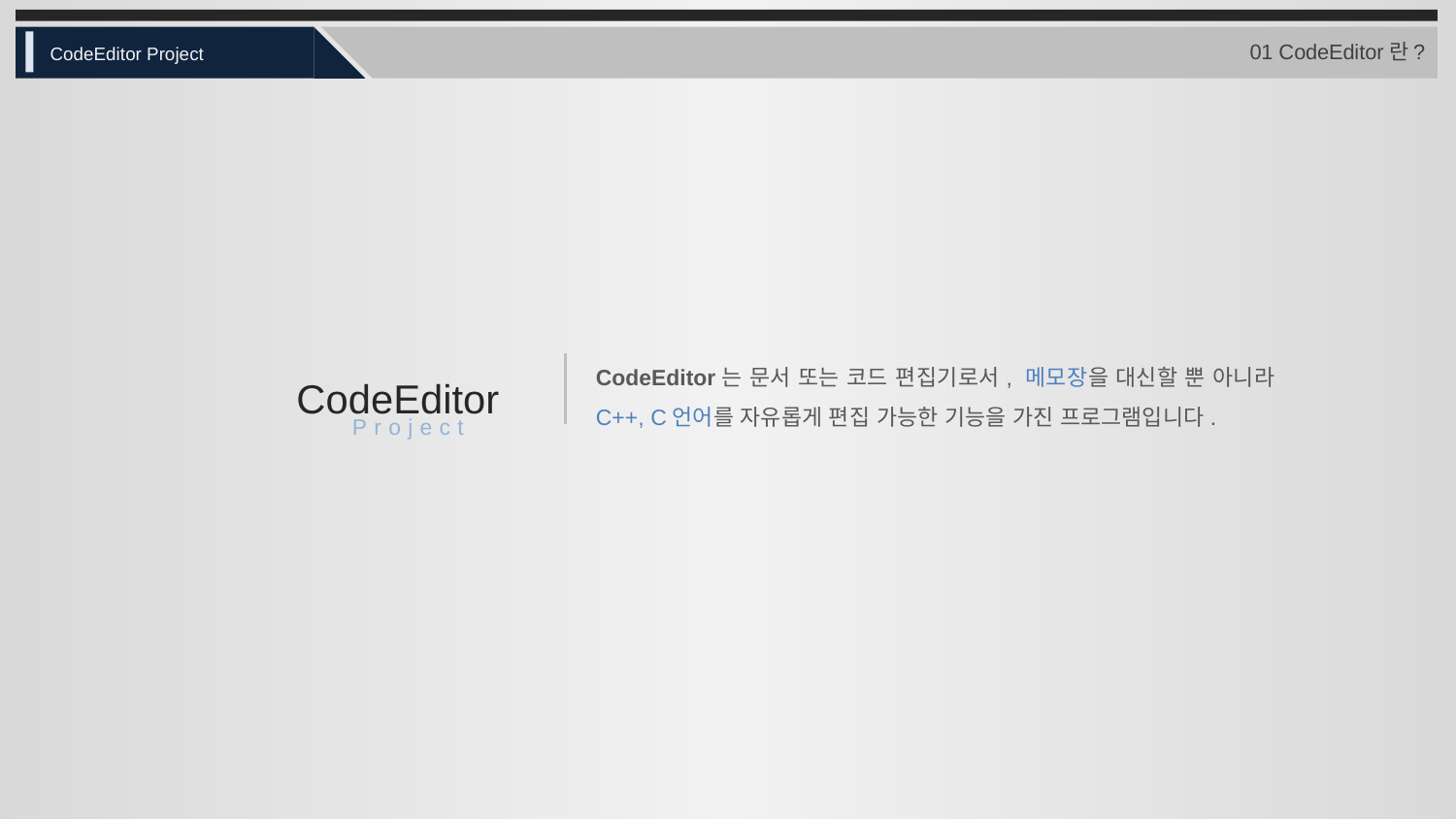

01 CodeEditor란?
CodeEditor Project
CodeEditor는 문서 또는 코드 편집기로서, 메모장을 대신할 뿐 아니라 C++, C언어를 자유롭게 편집 가능한 기능을 가진 프로그램입니다.
CodeEditor
Project